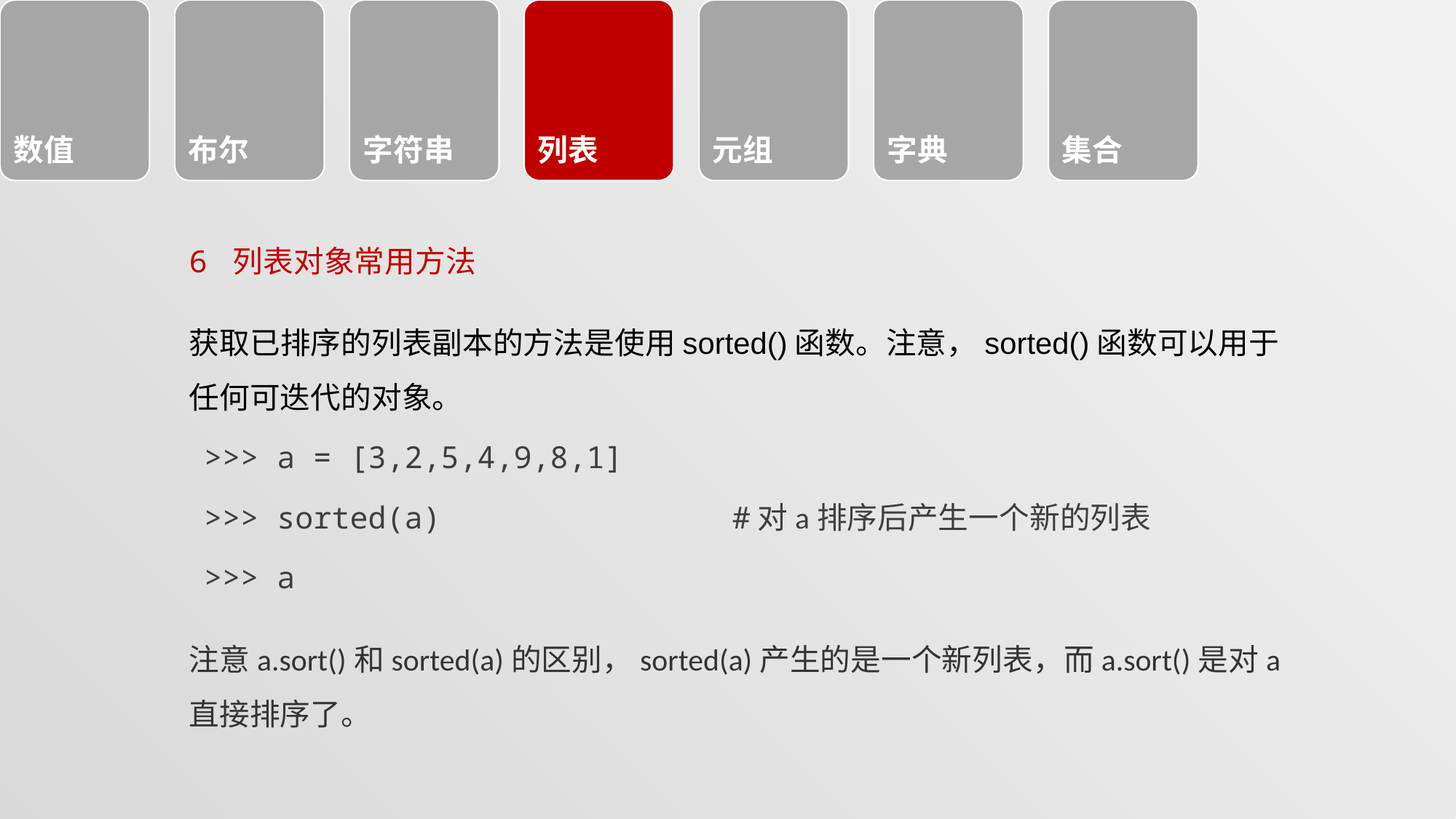

#
6 列表对象常用方法
获取已排序的列表副本的方法是使用sorted()函数。注意，sorted()函数可以用于任何可迭代的对象。
>>> a = [3,2,5,4,9,8,1]
>>> sorted(a)                #对a排序后产生一个新的列表
>>> a
注意a.sort()和sorted(a)的区别，sorted(a)产生的是一个新列表，而a.sort()是对a直接排序了。